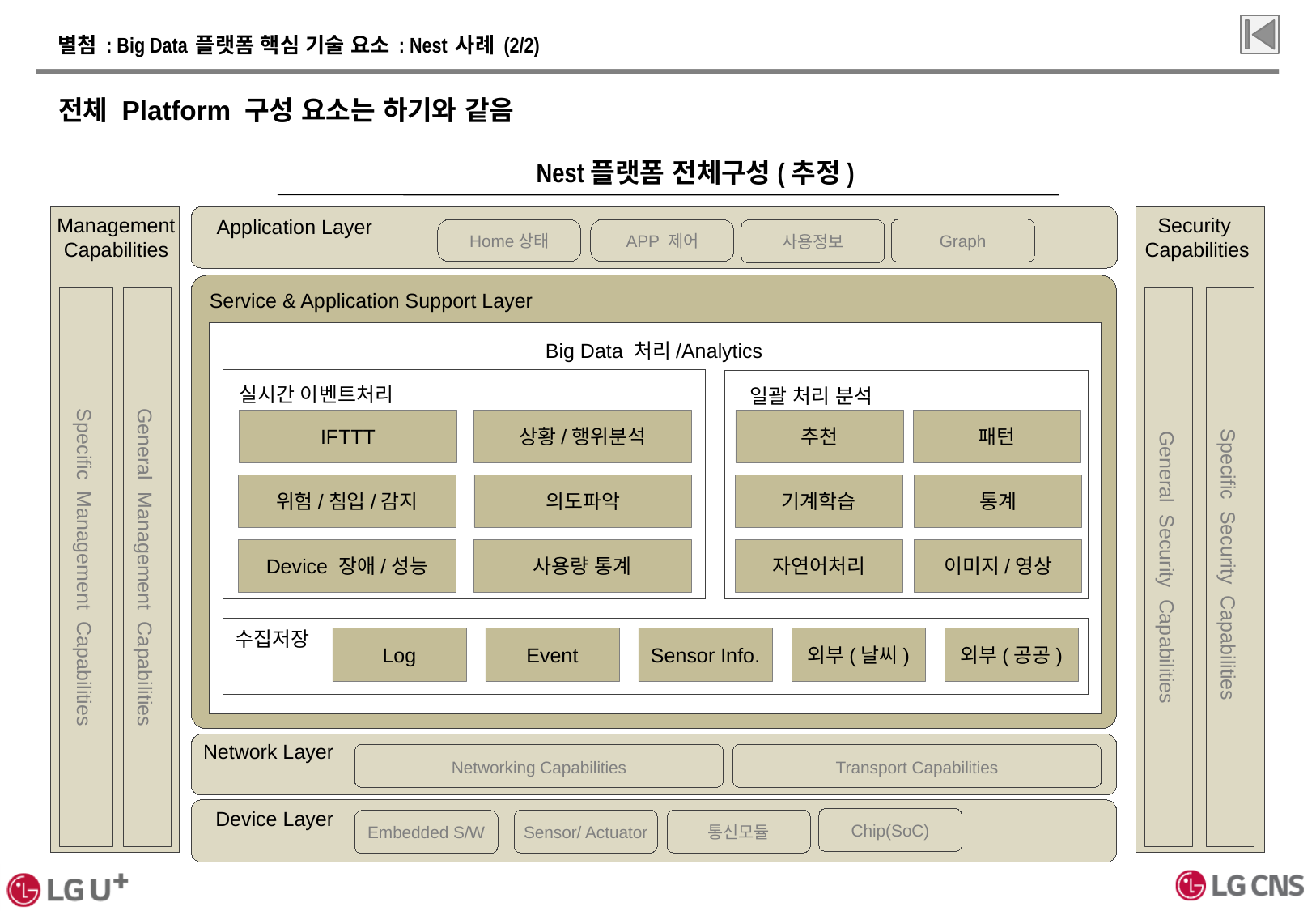

# 별첨 : Big Data 플랫폼 핵심 기술 요소 : Nest 사례 (2/2)
전체 Platform 구성 요소는 하기와 같음
Nest플랫폼 전체구성(추정)

Management
Capabilities

Security
Capabilities

Application Layer
Graph
Home상태
APP 제어
사용정보

Service & Application Support Layer
Specific  Management  Capabilities
General  Management  Capabilities
General  Security  Capabilities
Specific  Security  Capabilities

Big Data 처리/Analytics

실시간 이벤트처리
일괄 처리 분석
IFTTT
상황/행위분석
추천
패턴
위험/침입/감지
의도파악
기계학습
통계
Device 장애/성능
사용량 통계
자연어처리
이미지/영상

수집저장
Log
Event
Sensor Info.
외부(날씨)
외부(공공)
Network Layer

Networking Capabilities
Transport Capabilities

Device Layer
Chip(SoC)
Sensor/ Actuator
통신모듈
Embedded S/W